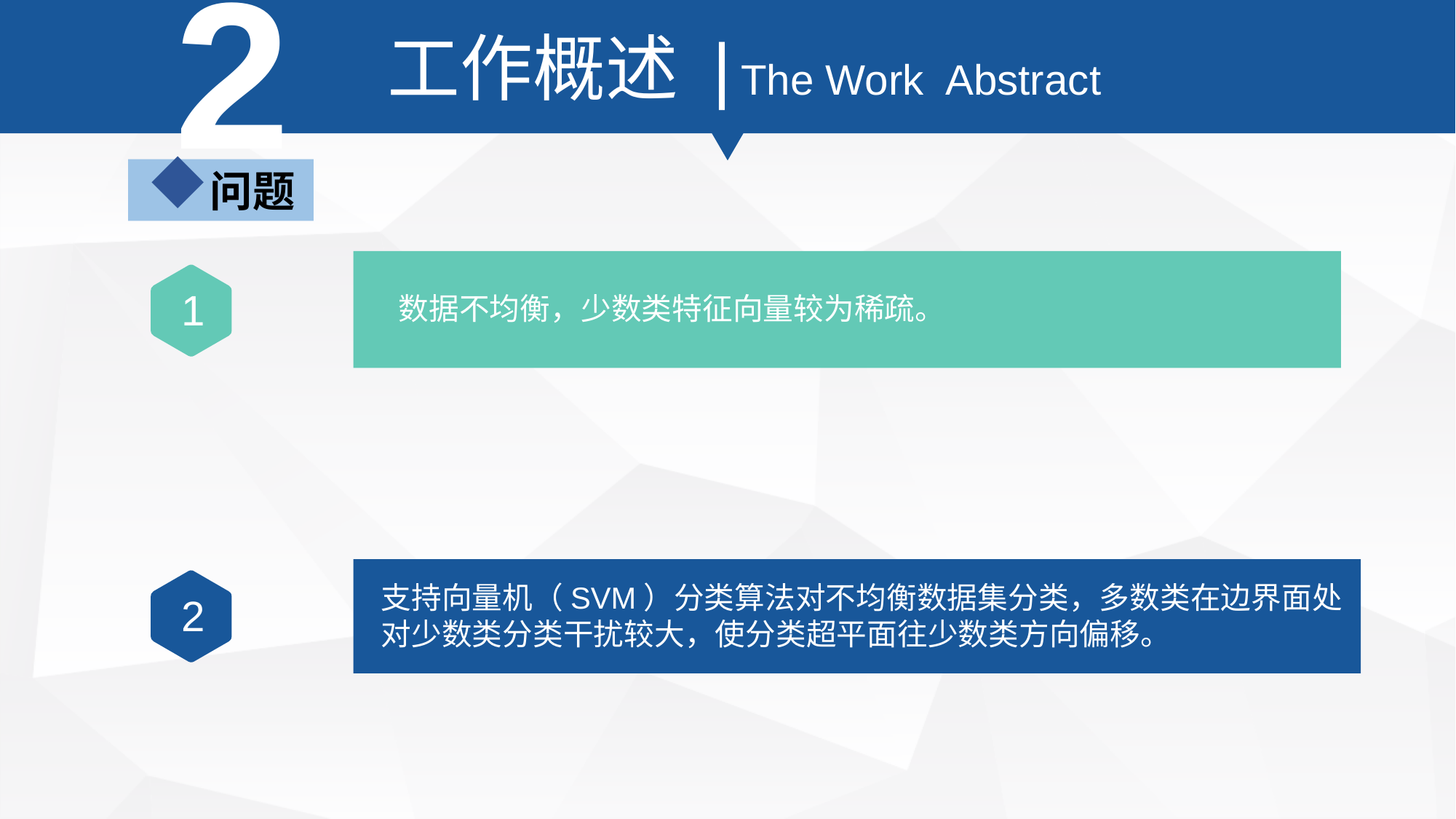

2

 工作概述 | The Work  Abstract
问题

1
数据不均衡，少数类特征向量较为稀疏。

支持向量机（SVM）分类算法对不均衡数据集分类，多数类在边界面处对少数类分类干扰较大，使分类超平面往少数类方向偏移。

2